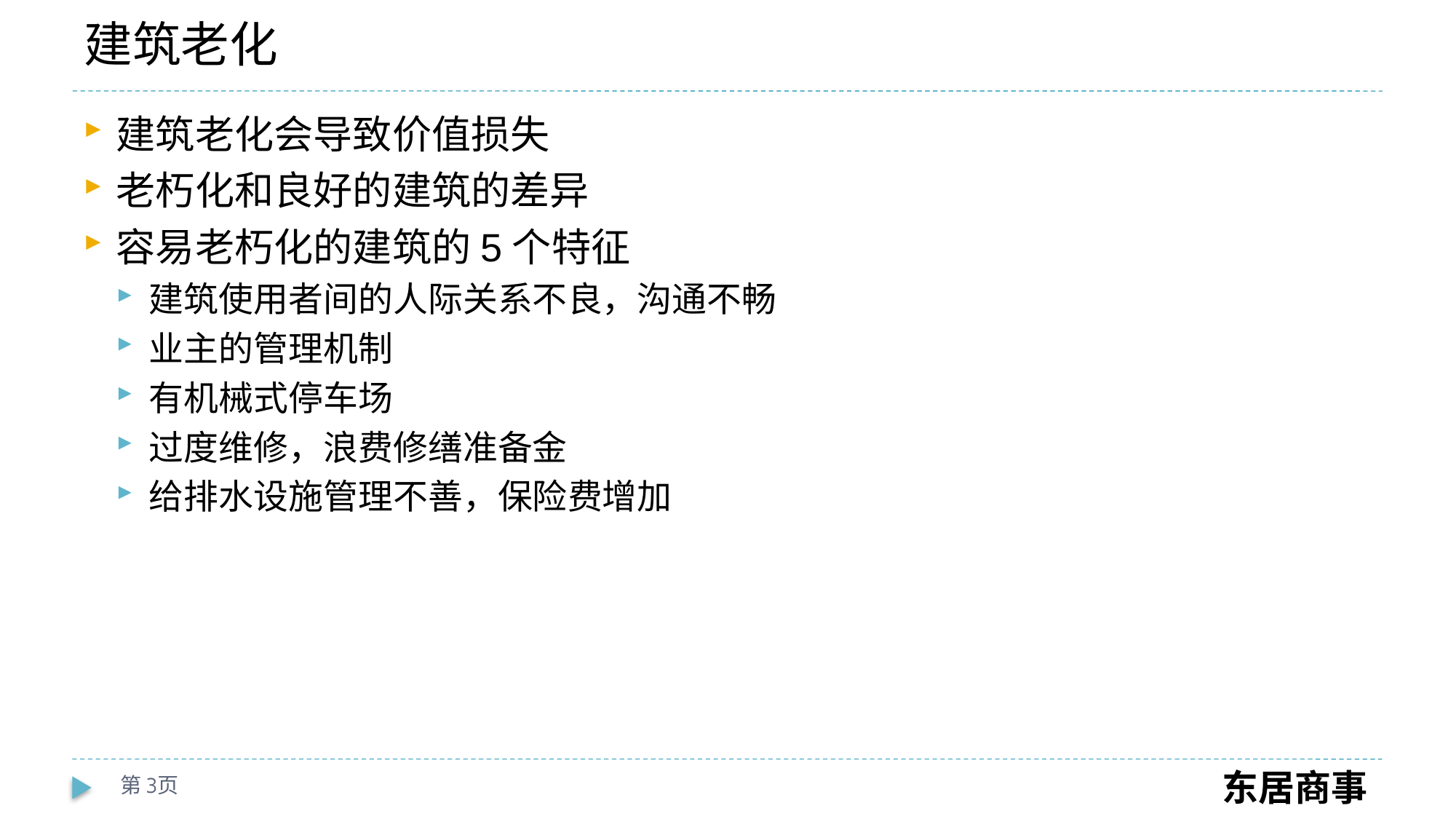

# 建筑老化
建筑老化会导致价值损失
老朽化和良好的建筑的差异
容易老朽化的建筑的5个特征
建筑使用者间的人际关系不良，沟通不畅
业主的管理机制
有机械式停车场
过度维修，浪费修缮准备金
给排水设施管理不善，保险费增加
第3页